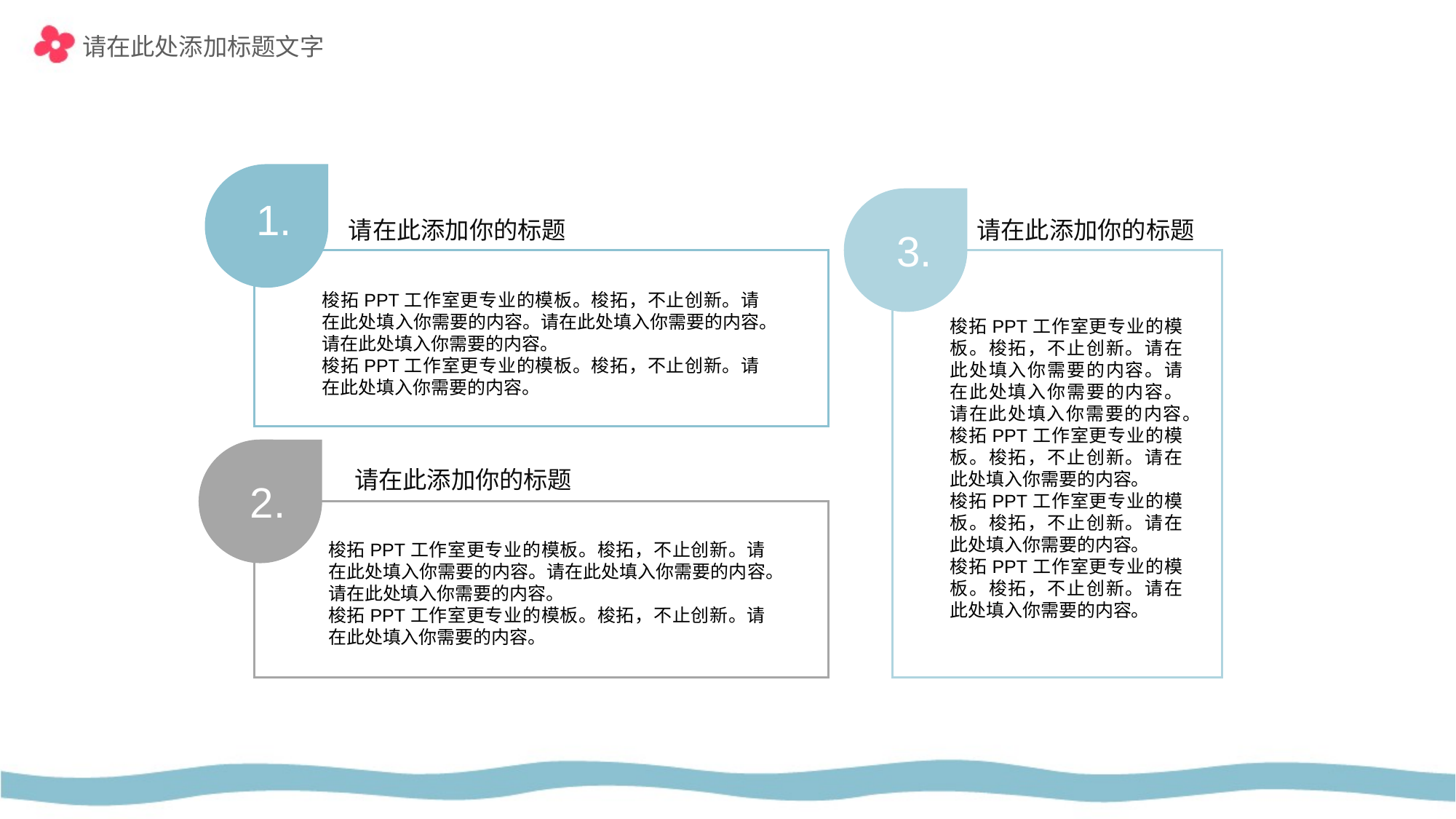

请在此处添加标题文字

1.

请在此添加你的标题
请在此添加你的标题
3.

梭拓PPT工作室更专业的模板。梭拓，不止创新。请在此处填入你需要的内容。请在此处填入你需要的内容。请在此处填入你需要的内容。
梭拓PPT工作室更专业的模板。梭拓，不止创新。请在此处填入你需要的内容。
梭拓PPT工作室更专业的模板。梭拓，不止创新。请在此处填入你需要的内容。请在此处填入你需要的内容。请在此处填入你需要的内容。
梭拓PPT工作室更专业的模板。梭拓，不止创新。请在此处填入你需要的内容。
梭拓PPT工作室更专业的模板。梭拓，不止创新。请在此处填入你需要的内容。
梭拓PPT工作室更专业的模板。梭拓，不止创新。请在此处填入你需要的内容。

请在此添加你的标题
2.

梭拓PPT工作室更专业的模板。梭拓，不止创新。请在此处填入你需要的内容。请在此处填入你需要的内容。请在此处填入你需要的内容。
梭拓PPT工作室更专业的模板。梭拓，不止创新。请在此处填入你需要的内容。